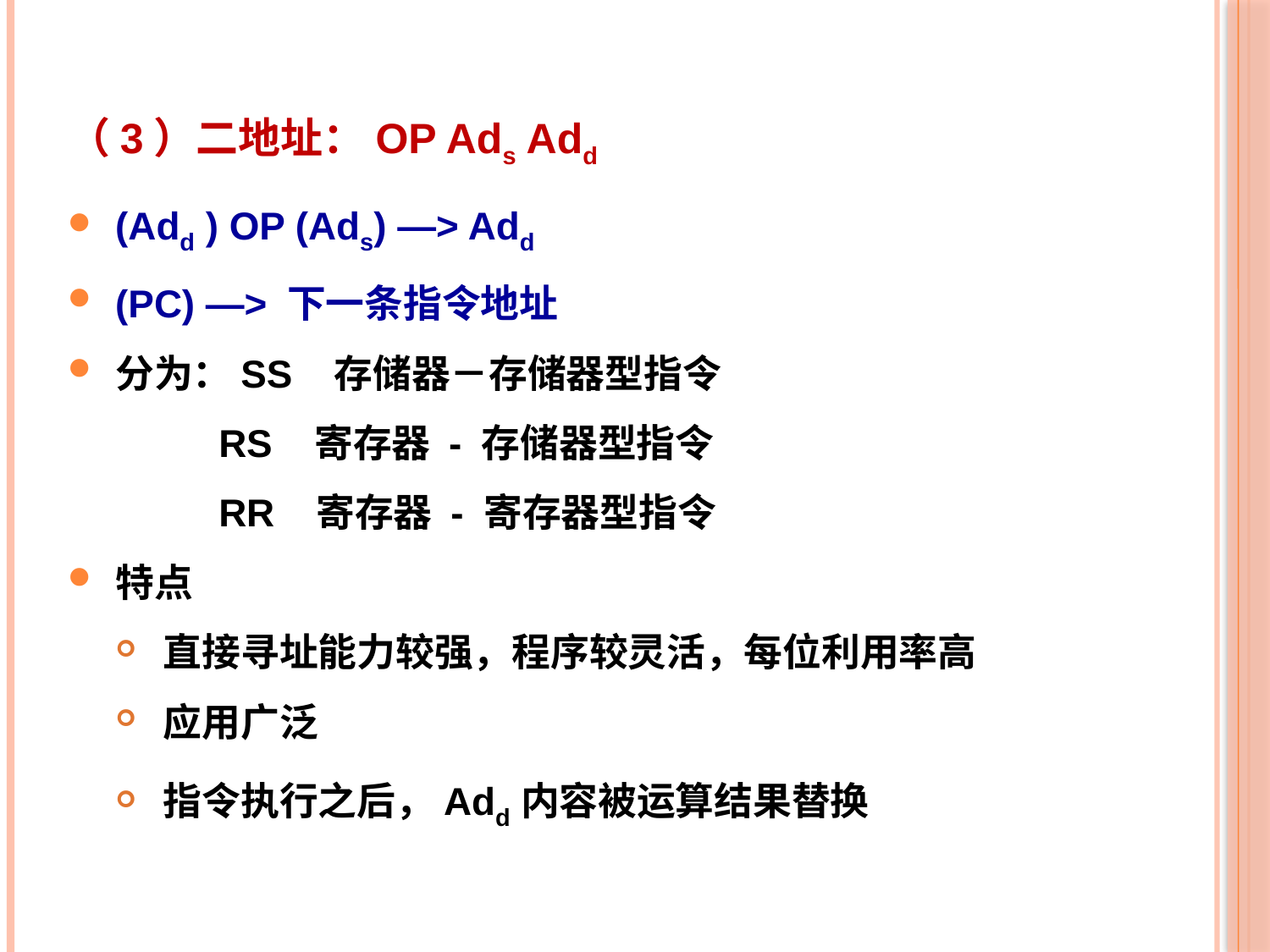

8
（3）二地址：OP Ads Add
(Add ) OP (Ads) —> Add
(PC) —> 下一条指令地址
分为：SS   存储器－存储器型指令
              RS   寄存器 - 存储器型指令
              RR   寄存器 - 寄存器型指令
特点
直接寻址能力较强，程序较灵活，每位利用率高
应用广泛
指令执行之后，Add内容被运算结果替换